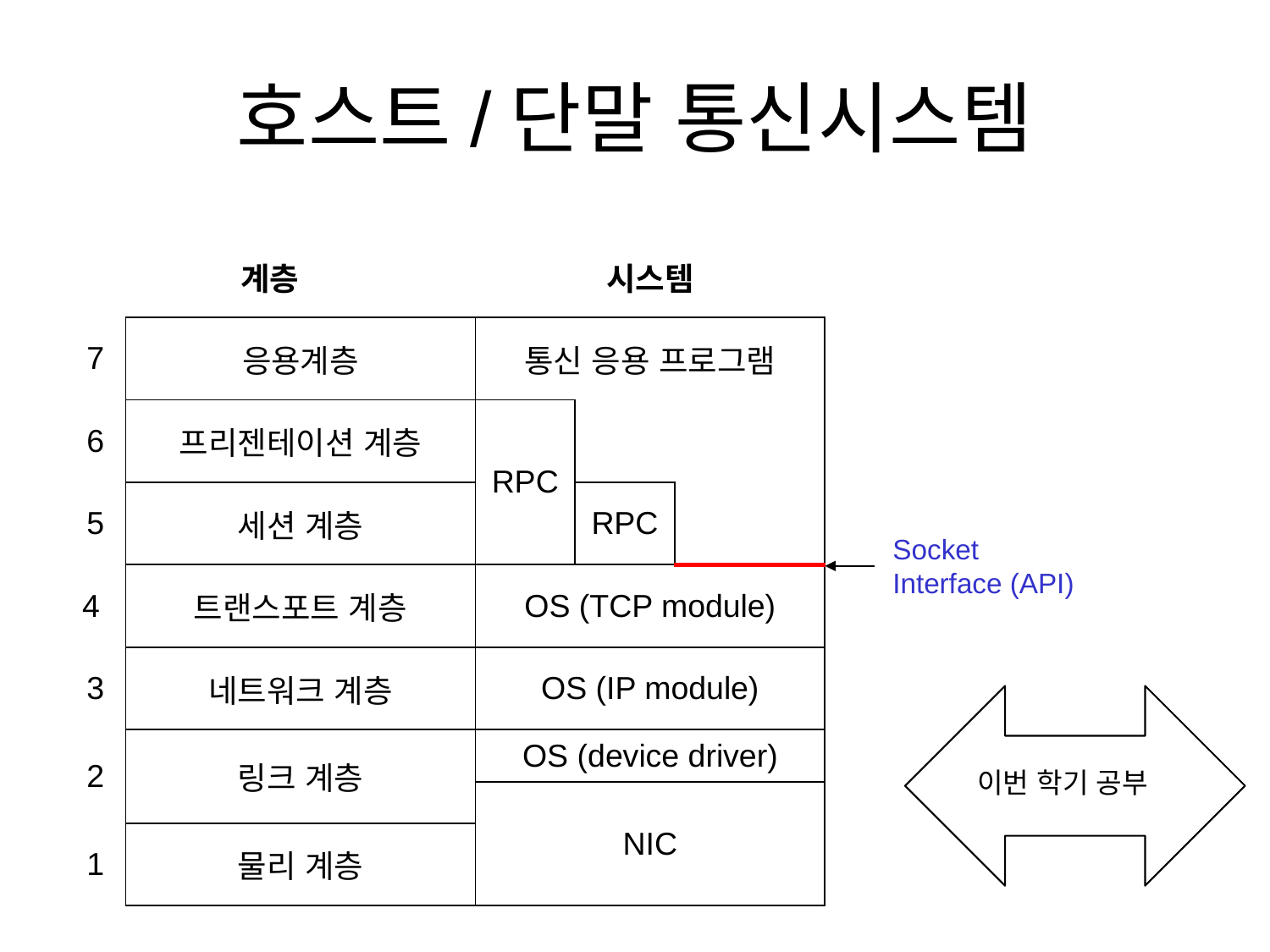

# 호스트/단말 통신시스템
| 계층 |  | 시스템 |  |  |
| --- | --- | --- | --- | --- |
| 7 | 응용계층 | 통신 응용 프로그램 |  |  |
| 6 | 프리젠테이션 계층 | RPC |  |  |
| 5 | 세션 계층 |  | RPC |  |
| 4 | 트랜스포트 계층 | OS (TCP module) |  |  |
| 3 | 네트워크 계층 | OS (IP module) |  |  |
| 2 | 링크 계층 | OS (device driver) |  |  |
|  |  | NIC |  |  |
| 1 | 물리 계층 |  |  |  |
Socket Interface (API)

이번 학기 공부